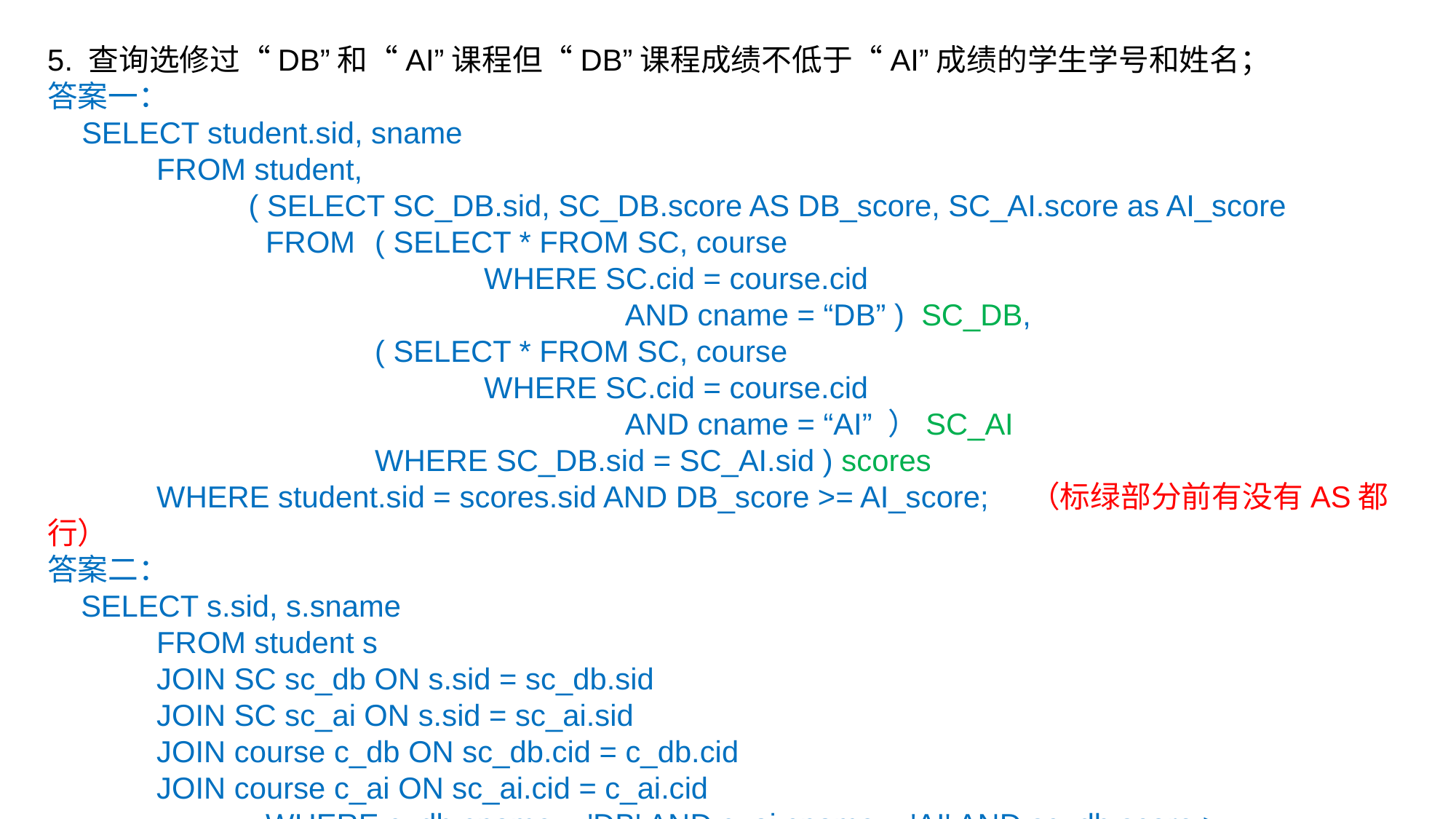

5. 查询选修过“DB”和“AI”课程但“DB”课程成绩不低于“AI”成绩的学生学号和姓名；
答案一：
    SELECT student.sid, sname
	FROM student,
	           ( SELECT SC_DB.sid, SC_DB.score AS DB_score, SC_AI.score as AI_score
FROM 	( SELECT * FROM SC, course
		WHERE SC.cid = course.cid
			    AND cname = “DB” )  SC_DB,
	( SELECT * FROM SC, course
		WHERE SC.cid = course.cid
			    AND cname = “AI” ）SC_AI
			WHERE SC_DB.sid = SC_AI.sid ) scores
	WHERE student.sid = scores.sid AND DB_score >= AI_score;	（标绿部分前有没有AS都行）
答案二：
    SELECT s.sid, s.sname
	FROM student s
	JOIN SC sc_db ON s.sid = sc_db.sid
	JOIN SC sc_ai ON s.sid = sc_ai.sid
	JOIN course c_db ON sc_db.cid = c_db.cid
	JOIN course c_ai ON sc_ai.cid = c_ai.cid
		WHERE c_db.cname = 'DB' AND c_ai.cname = 'AI' AND sc_db.score >= sc_ai.score;